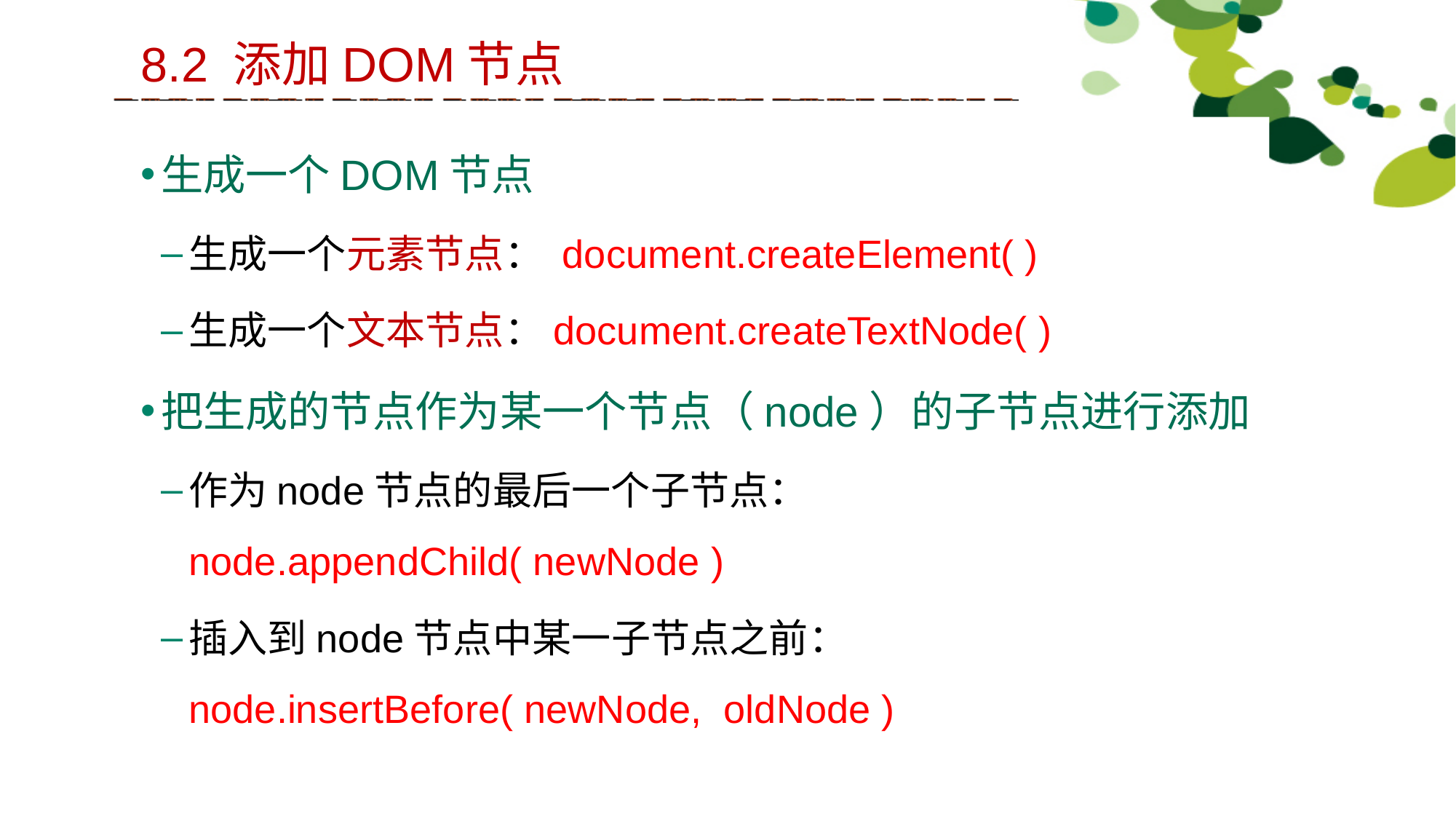

8.2 添加DOM节点
生成一个DOM节点
生成一个元素节点： document.createElement( )
生成一个文本节点：document.createTextNode( )
把生成的节点作为某一个节点（node）的子节点进行添加
作为node节点的最后一个子节点：node.appendChild( newNode )
插入到node节点中某一子节点之前：node.insertBefore( newNode,  oldNode )